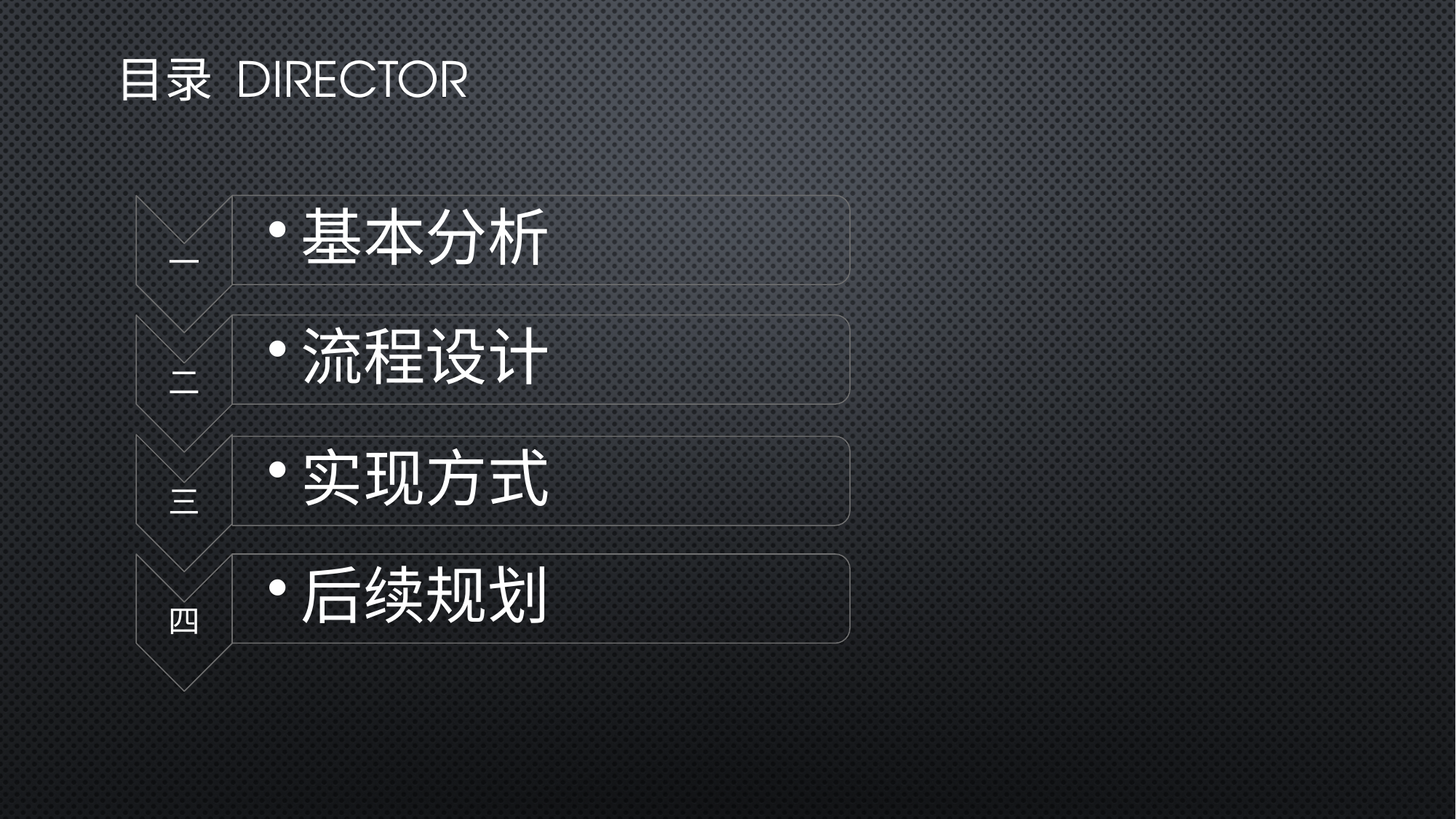

# 目录 director
一
基本分析
二
流程设计
三
实现方式
四
后续规划